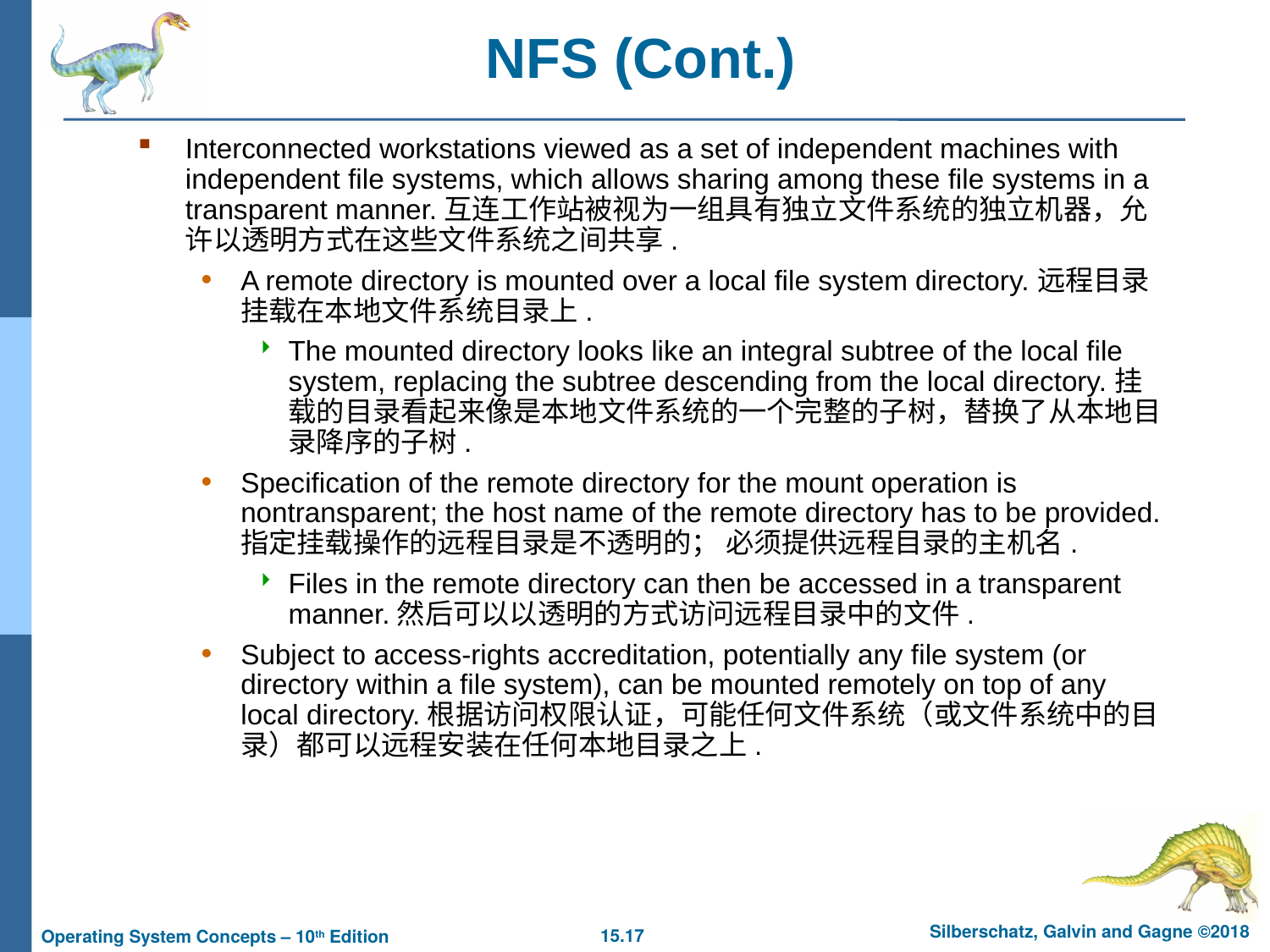

# NFS (Cont.)
Interconnected workstations viewed as a set of independent machines with independent file systems, which allows sharing among these file systems in a transparent manner.互连工作站被视为一组具有独立文件系统的独立机器，允许以透明方式在这些文件系统之间共享.
A remote directory is mounted over a local file system directory.远程目录挂载在本地文件系统目录上.
The mounted directory looks like an integral subtree of the local file system, replacing the subtree descending from the local directory.挂载的目录看起来像是本地文件系统的一个完整的子树，替换了从本地目录降序的子树.
Specification of the remote directory for the mount operation is nontransparent; the host name of the remote directory has to be provided.指定挂载操作的远程目录是不透明的； 必须提供远程目录的主机名.
Files in the remote directory can then be accessed in a transparent manner.然后可以以透明的方式访问远程目录中的文件.
Subject to access-rights accreditation, potentially any file system (or directory within a file system), can be mounted remotely on top of any local directory.根据访问权限认证，可能任何文件系统（或文件系统中的目录）都可以远程安装在任何本地目录之上.